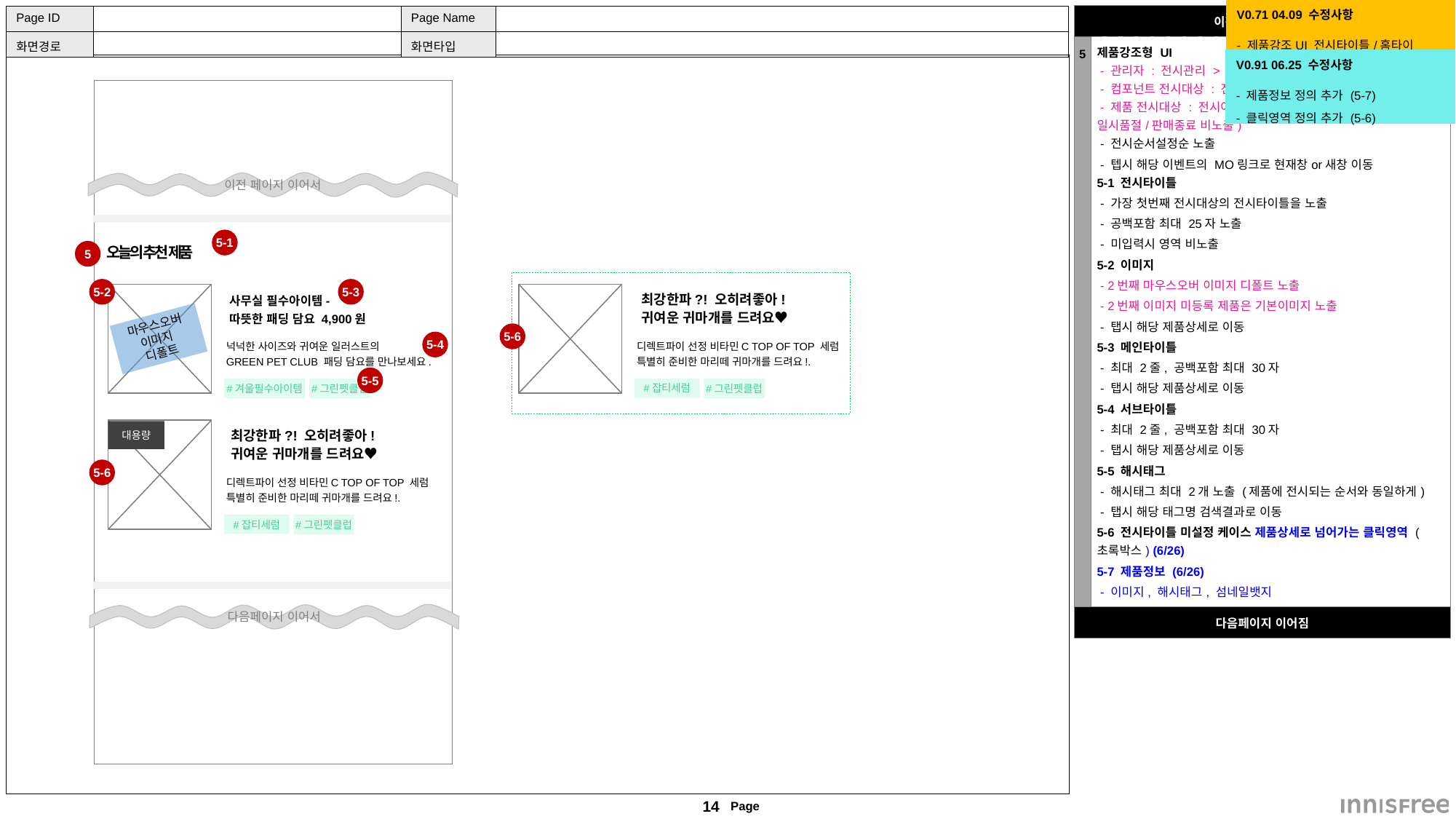

| V0.71 04.09 수정사항 |
| --- |
| - 제품강조UI 전시타이틀/홈타이틀/서브타이틀 상세 정의 추가 (5-1, 5-3, 5-4) |
| 이전페이지 이어짐 |  |
| --- | --- |
| 5 | 제품강조형 UI - 관리자 : 전시관리 > 메인전시관리 > 제품강조형 등록 - 컴포넌트 전시대상 : 전시여부-전시, 전시기간이 조회일을 포함 - 제품 전시대상 : 전시여부-전시, 상태-진행중or출시예정 (일시품절/판매종료 비노출) - 전시순서설정순 노출 - 텝시 해당 이벤트의 MO링크로 현재창or새창 이동 5-1 전시타이틀 - 가장 첫번째 전시대상의 전시타이틀을 노출 - 공백포함 최대 25자 노출 - 미입력시 영역 비노출 5-2 이미지 - 2번째 마우스오버 이미지 디폴트 노출 - 2번째 이미지 미등록 제품은 기본이미지 노출 - 탭시 해당 제품상세로 이동 5-3 메인타이틀 - 최대 2줄, 공백포함 최대 30자 - 탭시 해당 제품상세로 이동 5-4 서브타이틀 - 최대 2줄, 공백포함 최대 30자 - 탭시 해당 제품상세로 이동 5-5 해시태그 - 해시태그 최대 2개 노출 (제품에 전시되는 순서와 동일하게) - 탭시 해당 태그명 검색결과로 이동 5-6 전시타이틀 미설정 케이스 제품상세로 넘어가는 클릭영역 (초록박스) (6/26) 5-7 제품정보 (6/26) - 이미지, 해시태그, 섬네일뱃지 |
| 다음페이지 이어짐 |  |

#
| V0.91 06.25 수정사항 |
| --- |
| - 제품정보 정의 추가 (5-7) - 클릭영역 정의 추가 (5-6) |
이전 페이지 이어서

5-1
오늘의 추천 제품
5

5-2
5-3

사무실 필수아이템-
따뜻한 패딩 담요 4,900원

최강한파?! 오히려좋아!
귀여운 귀마개를 드려요♥
마우스오버이미지
디폴트
5-6
5-4
넉넉한 사이즈와 귀여운 일러스트의
GREEN PET CLUB 패딩 담요를 만나보세요.
디렉트파이 선정 비타민C TOP OF TOP 세럼 특별히 준비한 마리떼 귀마개를 드려요!.
5-5
#겨울필수아이템
#그린펫클럽
#잡티세럼
#그린펫클럽

최강한파?! 오히려좋아!
귀여운 귀마개를 드려요♥
대용량
5-6
디렉트파이 선정 비타민C TOP OF TOP 세럼 특별히 준비한 마리떼 귀마개를 드려요!.
#잡티세럼
#그린펫클럽

다음페이지 이어서